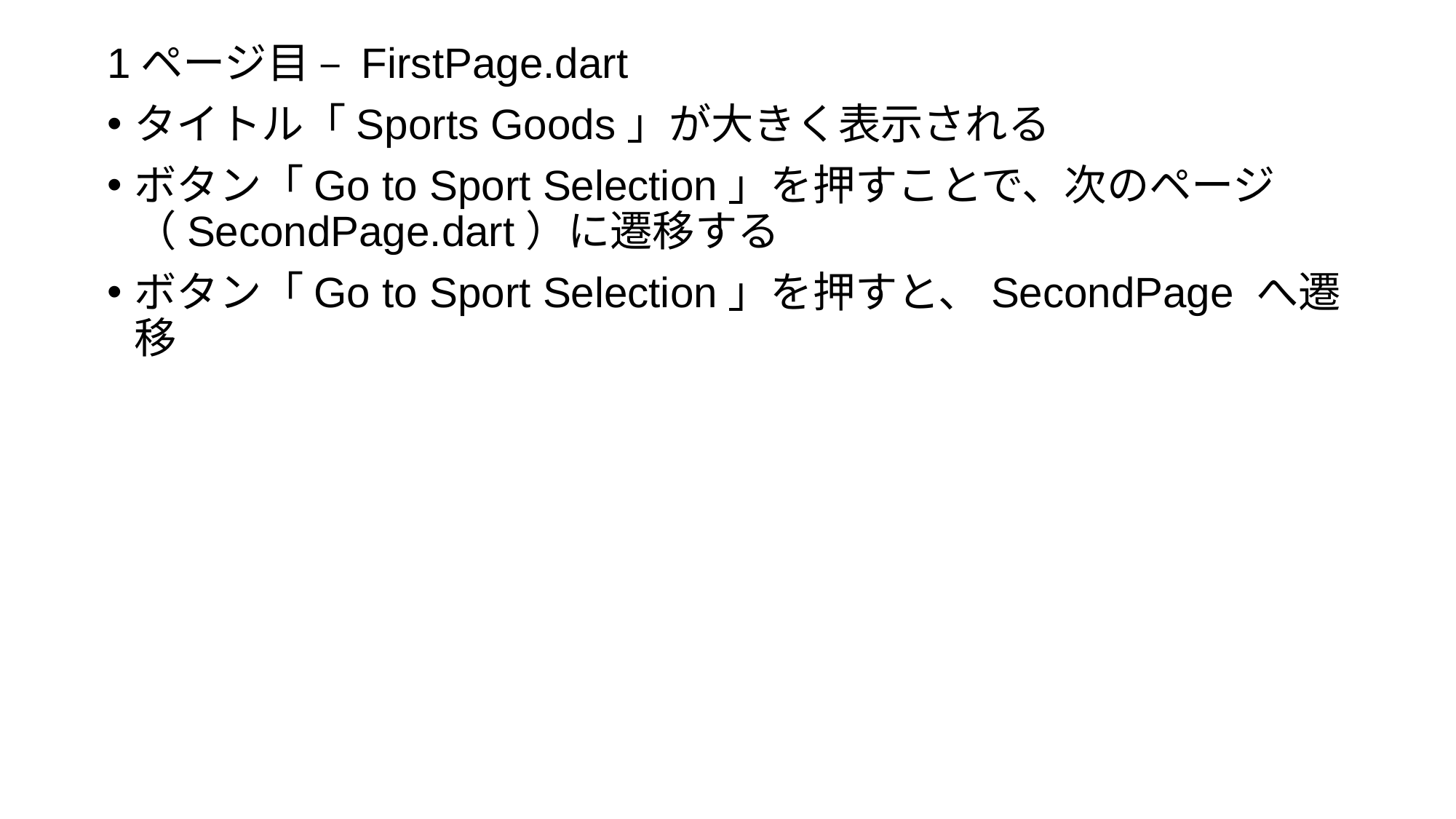

1ページ目 – FirstPage.dart
タイトル「Sports Goods」が大きく表示される
ボタン「Go to Sport Selection」を押すことで、次のページ（SecondPage.dart）に遷移する
ボタン「Go to Sport Selection」を押すと、SecondPage へ遷移